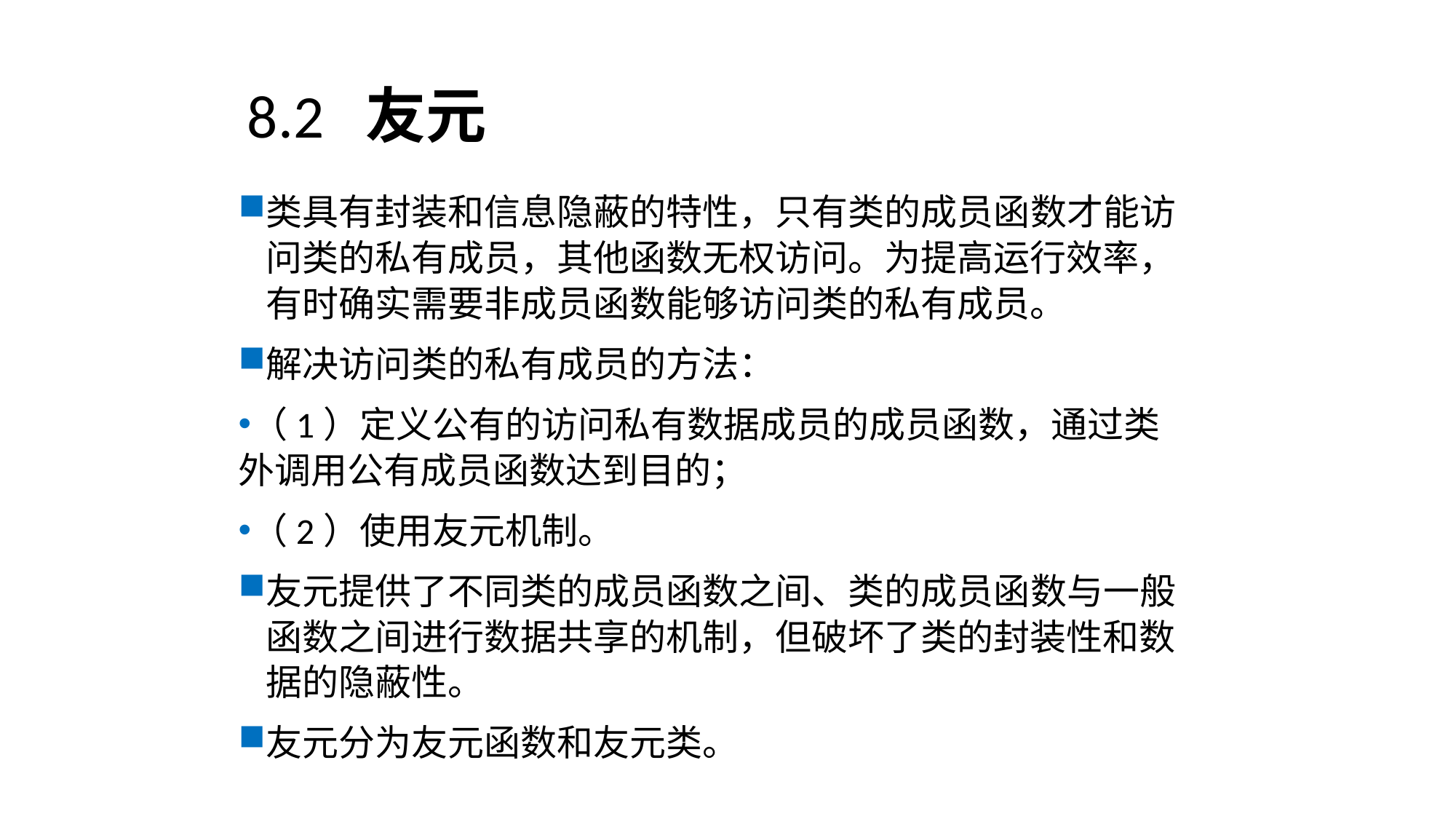

# 8.2  友元
类具有封装和信息隐蔽的特性，只有类的成员函数才能访问类的私有成员，其他函数无权访问。为提高运行效率，有时确实需要非成员函数能够访问类的私有成员。
解决访问类的私有成员的方法：
（1）定义公有的访问私有数据成员的成员函数，通过类外调用公有成员函数达到目的；
（2）使用友元机制。
友元提供了不同类的成员函数之间、类的成员函数与一般函数之间进行数据共享的机制，但破坏了类的封装性和数据的隐蔽性。
友元分为友元函数和友元类。